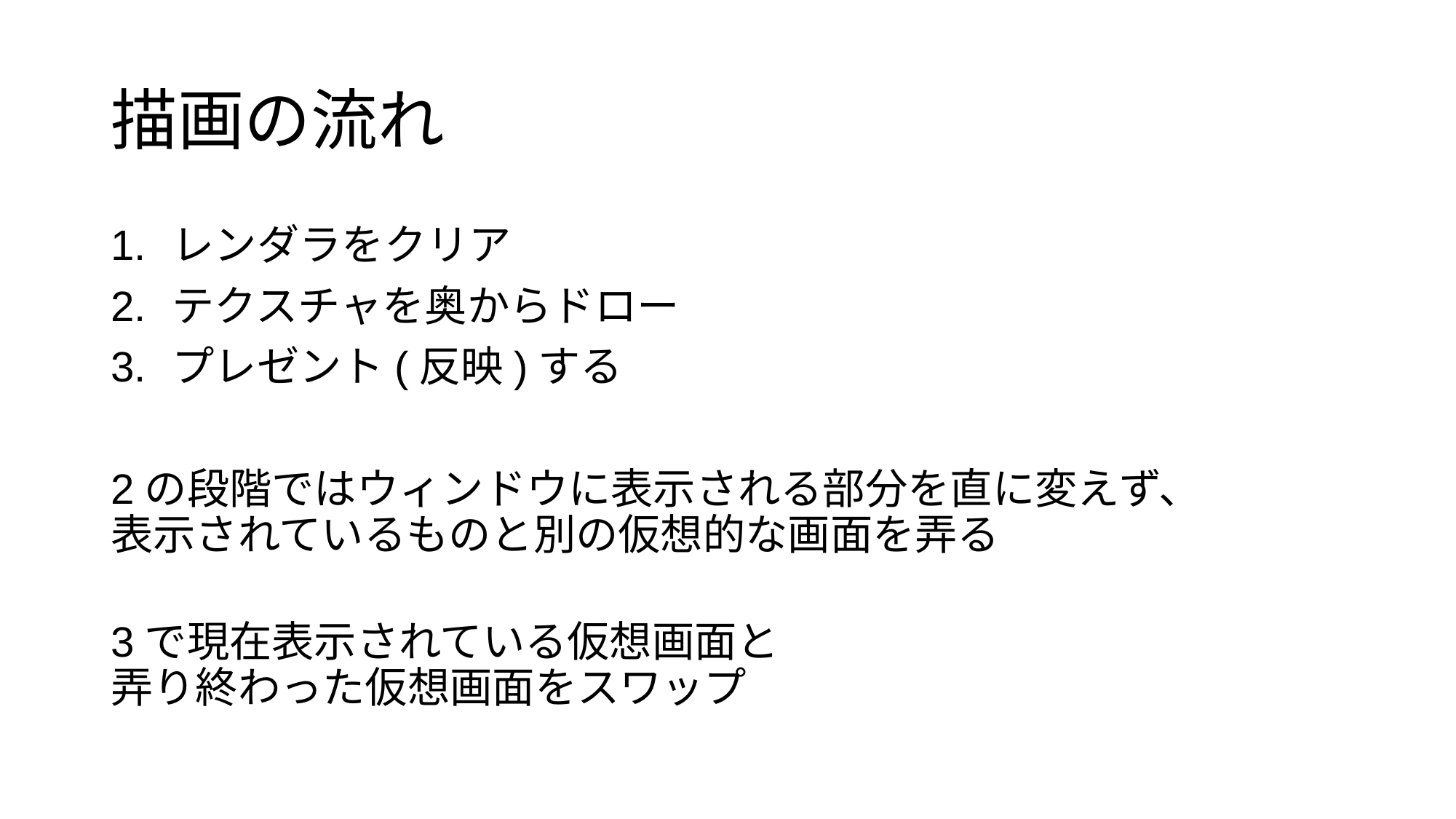

# 描画の流れ
レンダラをクリア
テクスチャを奥からドロー
プレゼント(反映)する

2の段階ではウィンドウに表示される部分を直に変えず、
表示されているものと別の仮想的な画面を弄る
3で現在表示されている仮想画面と
弄り終わった仮想画面をスワップ